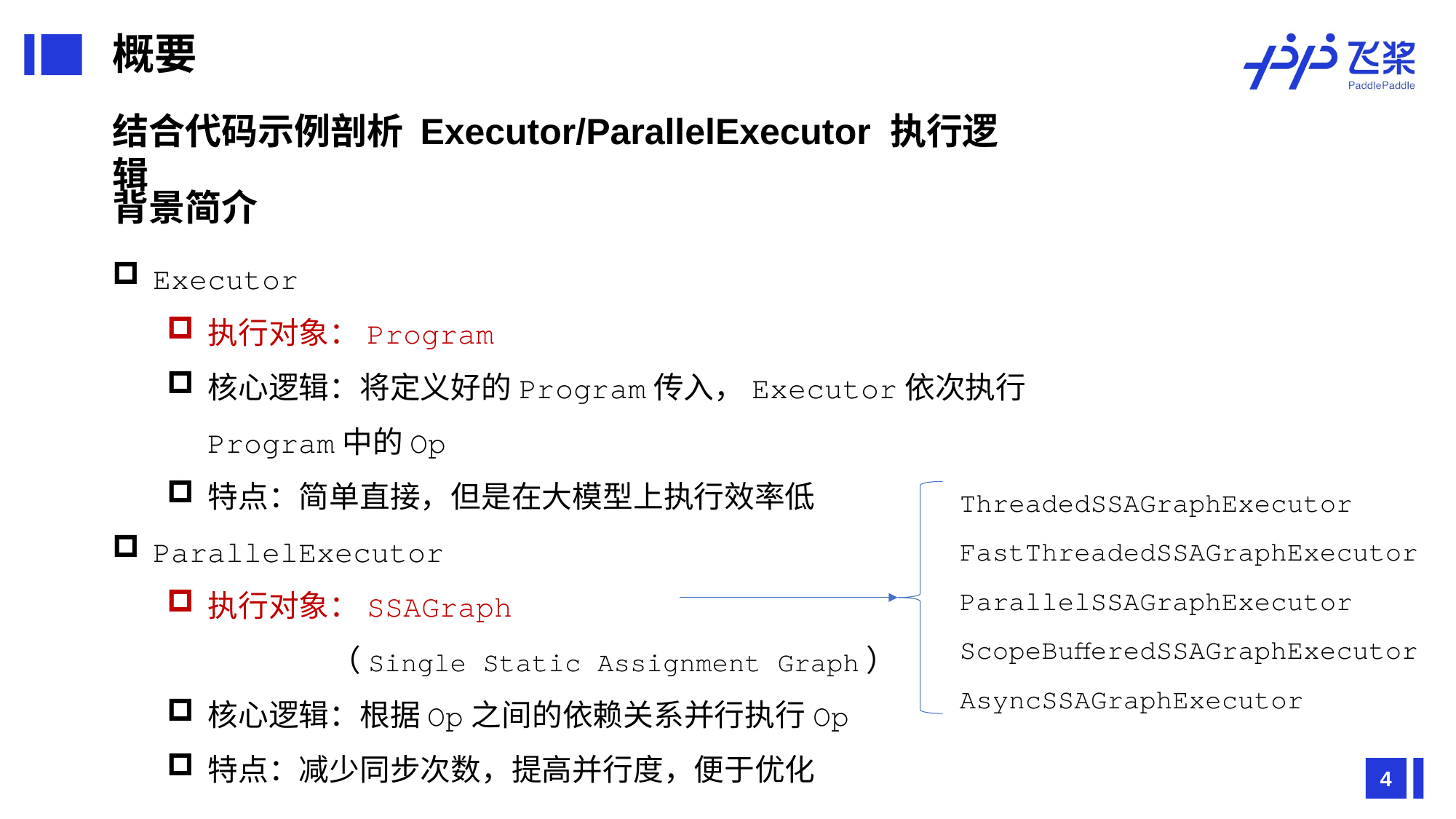

概要
结合代码示例剖析 Executor/ParallelExecutor 执行逻辑
背景简介
Executor
执行对象：Program
核心逻辑：将定义好的Program传入，Executor依次执行Program中的Op
特点：简单直接，但是在大模型上执行效率低
ParallelExecutor
执行对象：SSAGraph
（Single Static Assignment Graph）
核心逻辑：根据Op之间的依赖关系并行执行Op
特点：减少同步次数，提高并行度，便于优化

ThreadedSSAGraphExecutor
FastThreadedSSAGraphExecutor
ParallelSSAGraphExecutor
ScopeBufferedSSAGraphExecutor
AsyncSSAGraphExecutor

4